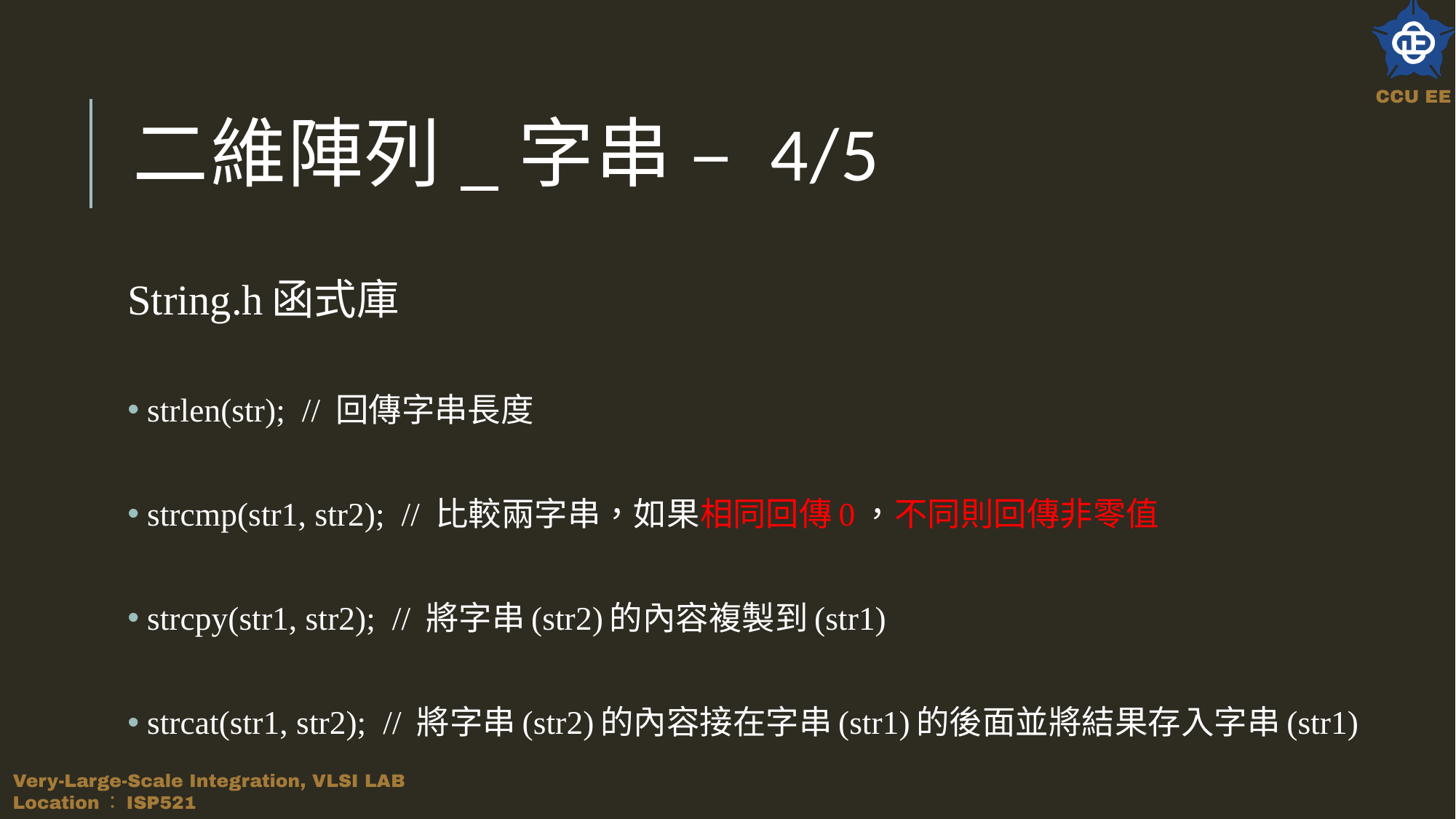

# 二維陣列_字串 – 4/5
String.h函式庫

 strlen(str);  // 回傳字串長度

 strcmp(str1, str2);  // 比較兩字串，如果相同回傳0，不同則回傳非零值

 strcpy(str1, str2);  // 將字串(str2)的內容複製到(str1)

 strcat(str1, str2);  // 將字串(str2)的內容接在字串(str1)的後面並將結果存入字串(str1)